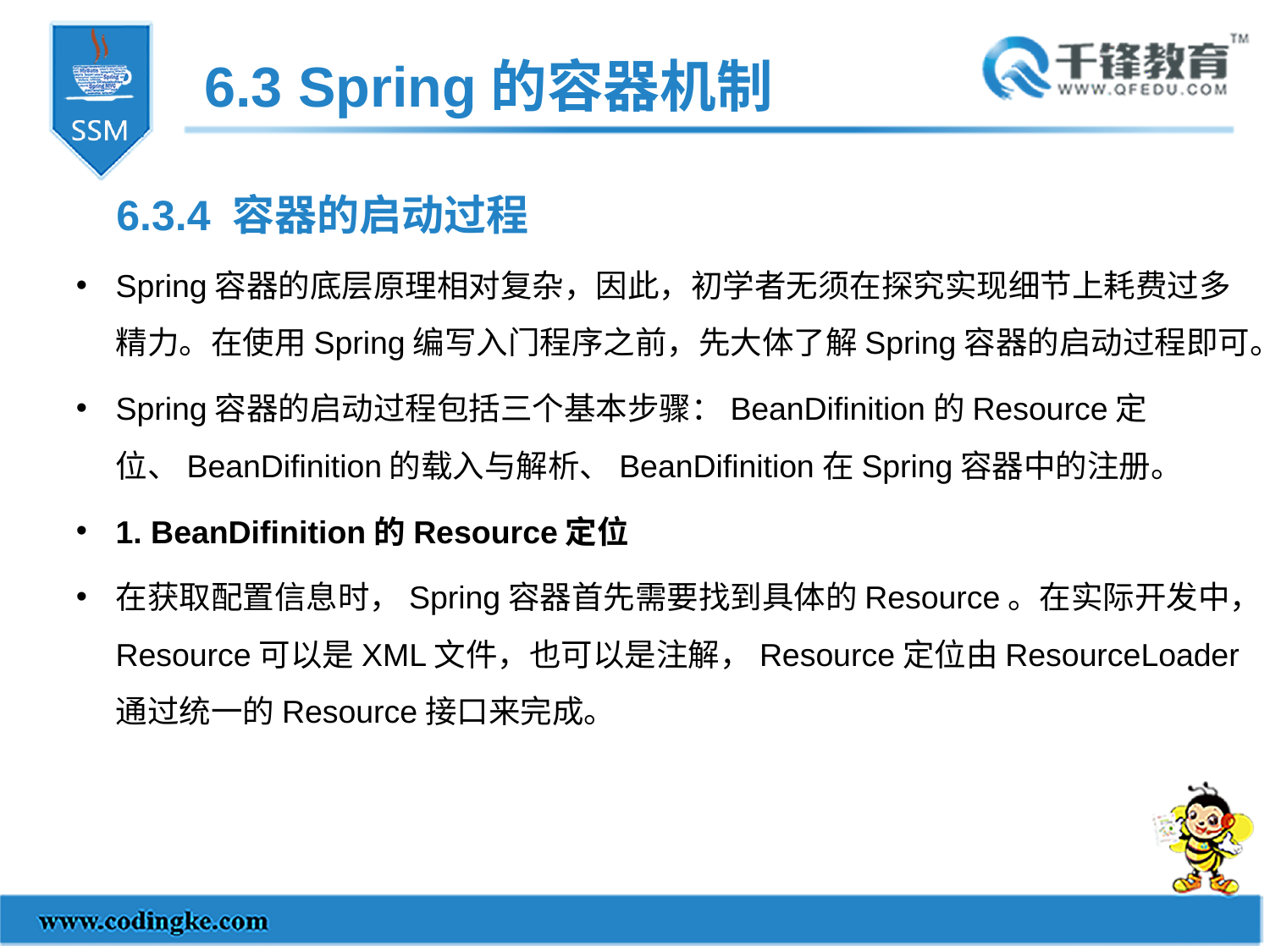

6.3 Spring的容器机制
6.3.4 容器的启动过程
Spring容器的底层原理相对复杂，因此，初学者无须在探究实现细节上耗费过多精力。在使用Spring编写入门程序之前，先大体了解Spring容器的启动过程即可。
Spring容器的启动过程包括三个基本步骤：BeanDifinition的Resource定位、BeanDifinition的载入与解析、BeanDifinition在Spring容器中的注册。
1. BeanDifinition的Resource定位
在获取配置信息时，Spring容器首先需要找到具体的Resource。在实际开发中，Resource可以是XML文件，也可以是注解，Resource定位由ResourceLoader通过统一的Resource接口来完成。